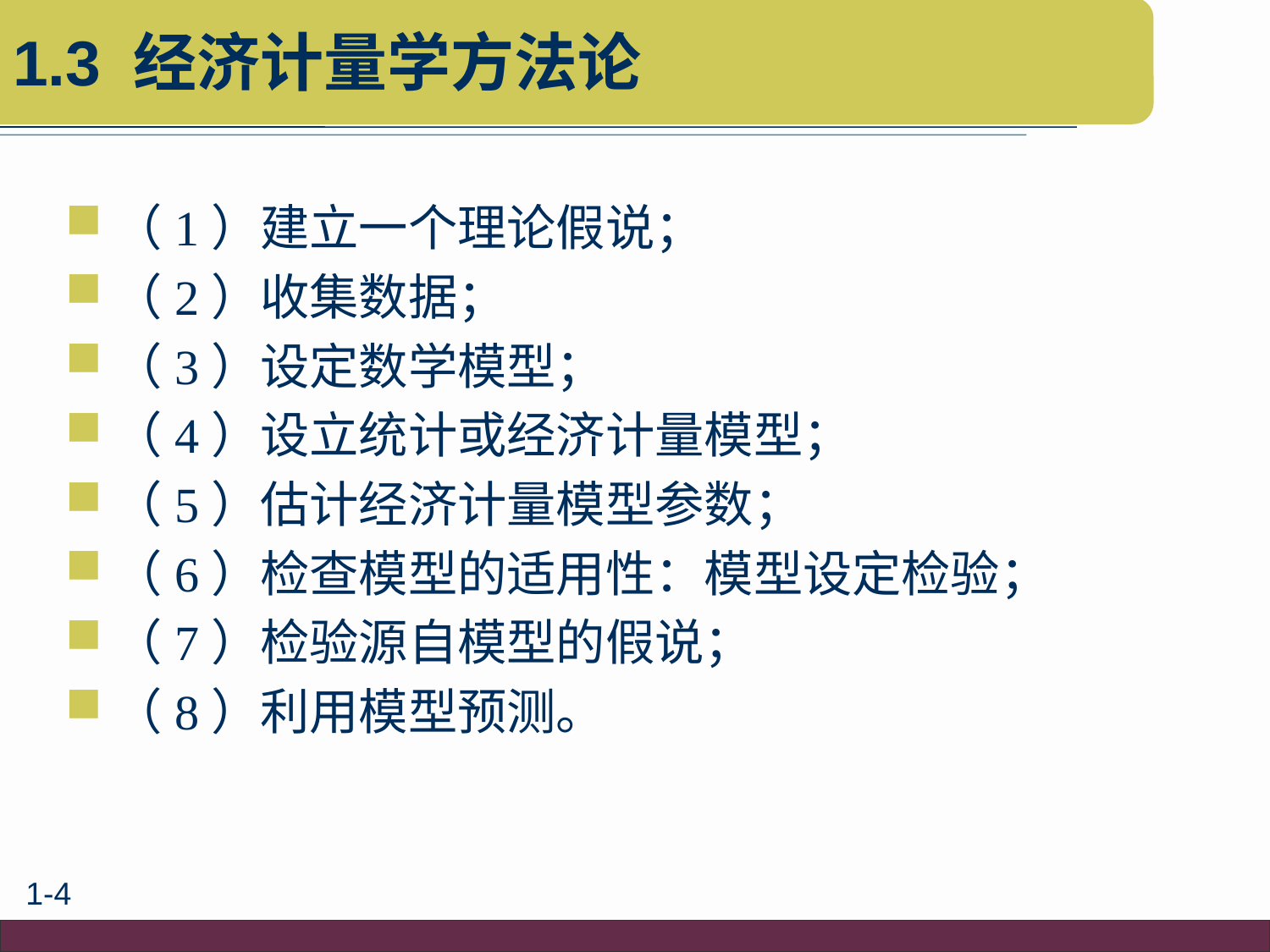

# 1.3 经济计量学方法论
（1）建立一个理论假说；
（2）收集数据；
（3）设定数学模型；
（4）设立统计或经济计量模型；
（5）估计经济计量模型参数；
（6）检查模型的适用性：模型设定检验；
（7）检验源自模型的假说；
（8）利用模型预测。